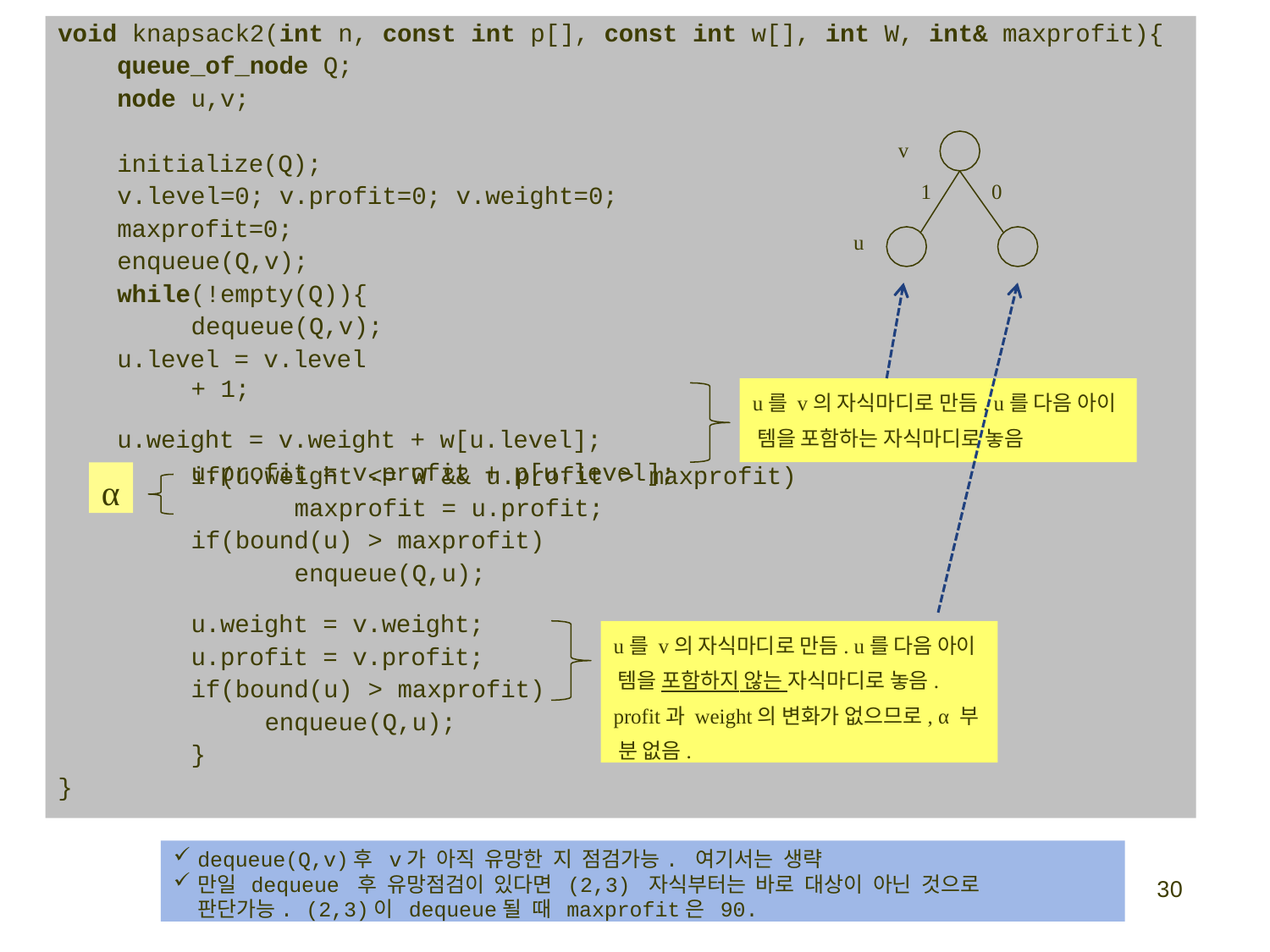

void knapsack2(int n, const int p[], const int w[], int W, int& maxprofit){
queue_of_node Q;
node u,v;

v
initialize(Q);
v.level=0; v.profit=0; v.weight=0;
maxprofit=0;
enqueue(Q,v);
while(!empty(Q)){  dequeue(Q,v);
u.level = v.level + 1;
u.weight = v.weight + w[u.level];  u.profit = v.profit + p[u.level];
1
0
u

u를 v의 자식마디로 만듬. u를 다음 아이  템을 포함하는 자식마디로 놓음

if(u.weight <= W && u.profit  maxprofit = u.profit;
if(bound(u) > maxprofit)  enqueue(Q,u);
> maxprofit)
α
u.weight = v.weight;  u.profit = v.profit;  if(bound(u) > maxprofit)
enqueue(Q,u);
}
u를 v의 자식마디로 만듬. u를 다음 아이  템을 포함하지 않는 자식마디로 놓음.  profit과 weight의 변화가 없으므로, α 부  분 없음.
}
dequeue(Q,v)후 v가 아직 유망한 지 점검가능. 여기서는 생략
만일 dequeue 후 유망점검이 있다면 (2,3) 자식부터는 바로 대상이 아닌 것으로  판단가능. (2,3)이 dequeue될 때 maxprofit은 90.
30